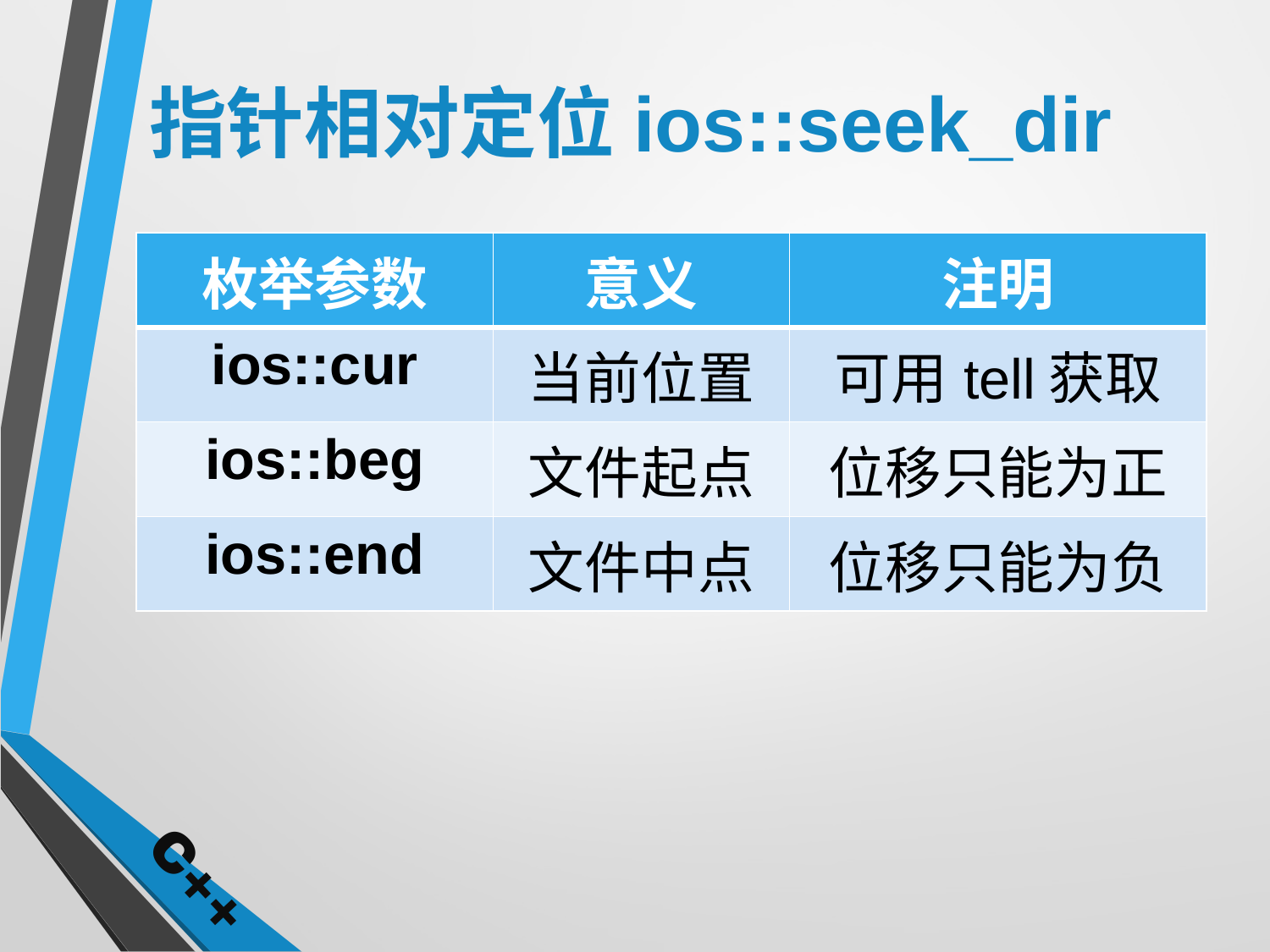

# 指针相对定位ios::seek_dir
| 枚举参数 | 意义 | 注明 |
| --- | --- | --- |
| ios::cur | 当前位置 | 可用tell获取 |
| ios::beg | 文件起点 | 位移只能为正 |
| ios::end | 文件中点 | 位移只能为负 |